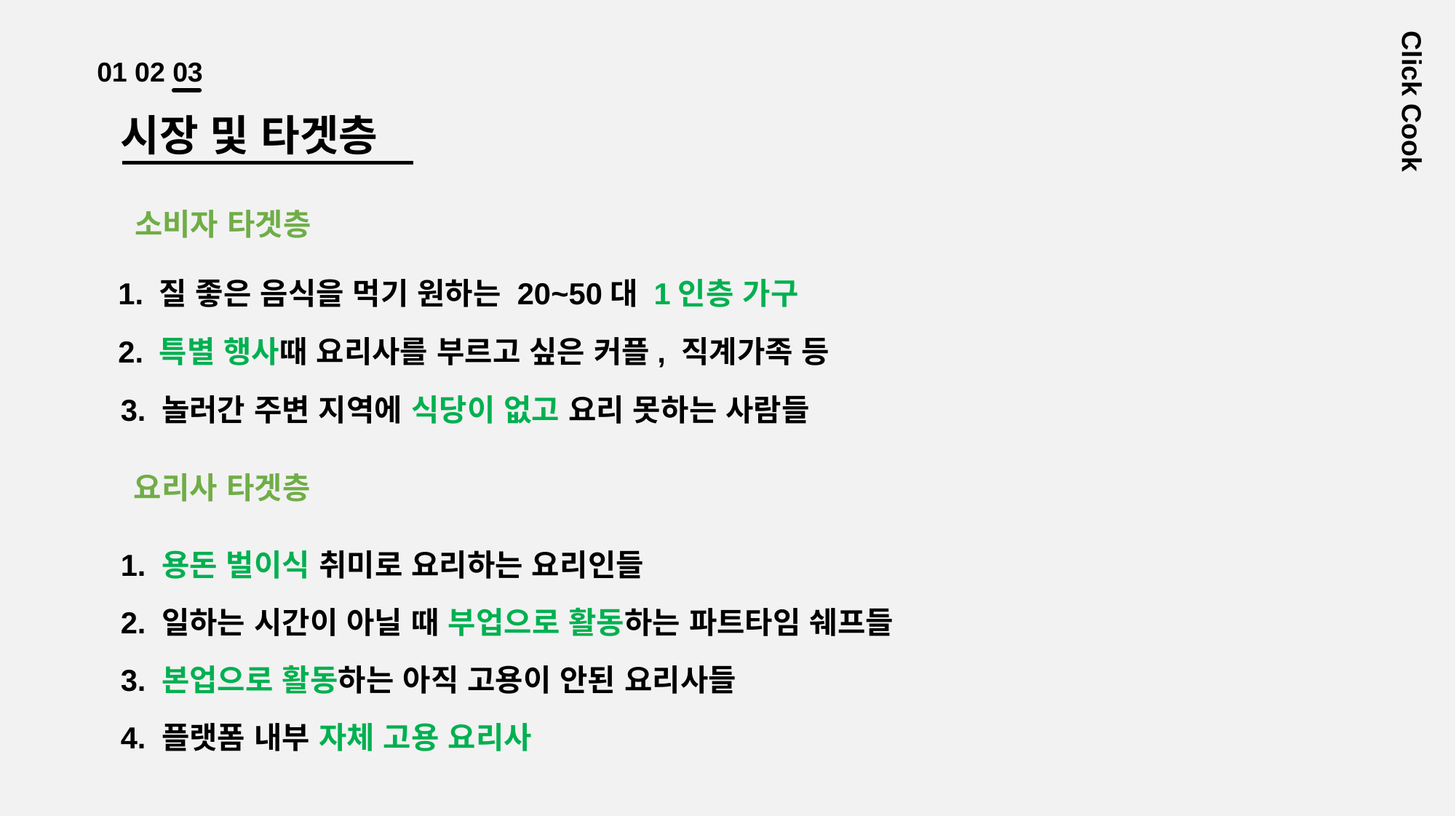

01 02 03

Click Cook
시장 및 타겟층

소비자 타겟층
1. 질 좋은 음식을 먹기 원하는 20~50대 1인층 가구
2. 특별 행사때 요리사를 부르고 싶은 커플, 직계가족 등
3. 놀러간 주변 지역에 식당이 없고 요리 못하는 사람들
요리사 타겟층
1. 용돈 벌이식 취미로 요리하는 요리인들
2. 일하는 시간이 아닐 때 부업으로 활동하는 파트타임 쉐프들
3. 본업으로 활동하는 아직 고용이 안된 요리사들
4. 플랫폼 내부 자체 고용 요리사